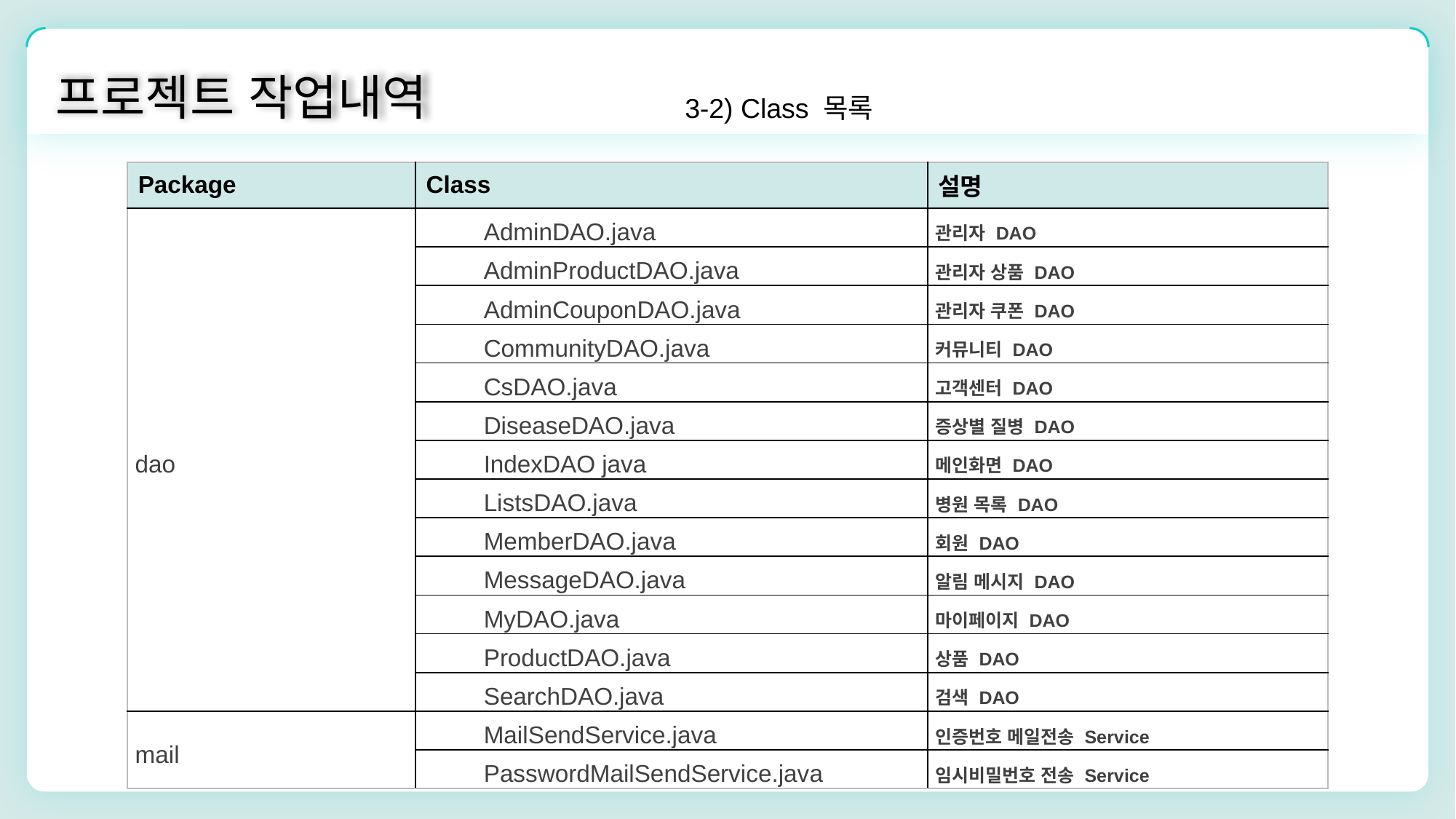

프로젝트 작업내역
3-2) Class 목록
| Package | Class | 설명 |
| --- | --- | --- |
| dao | AdminDAO.java | 관리자 DAO |
|  | AdminProductDAO.java | 관리자 상품 DAO |
|  | AdminCouponDAO.java | 관리자 쿠폰 DAO |
|  | CommunityDAO.java | 커뮤니티 DAO |
|  | CsDAO.java | 고객센터 DAO |
|  | DiseaseDAO.java | 증상별 질병 DAO |
|  | IndexDAO java | 메인화면 DAO |
|  | ListsDAO.java | 병원 목록 DAO |
|  | MemberDAO.java | 회원 DAO |
|  | MessageDAO.java | 알림 메시지 DAO |
|  | MyDAO.java | 마이페이지 DAO |
|  | ProductDAO.java | 상품 DAO |
|  | SearchDAO.java | 검색 DAO |
| mail | MailSendService.java | 인증번호 메일전송 Service |
|  | PasswordMailSendService.java | 임시비밀번호 전송 Service |